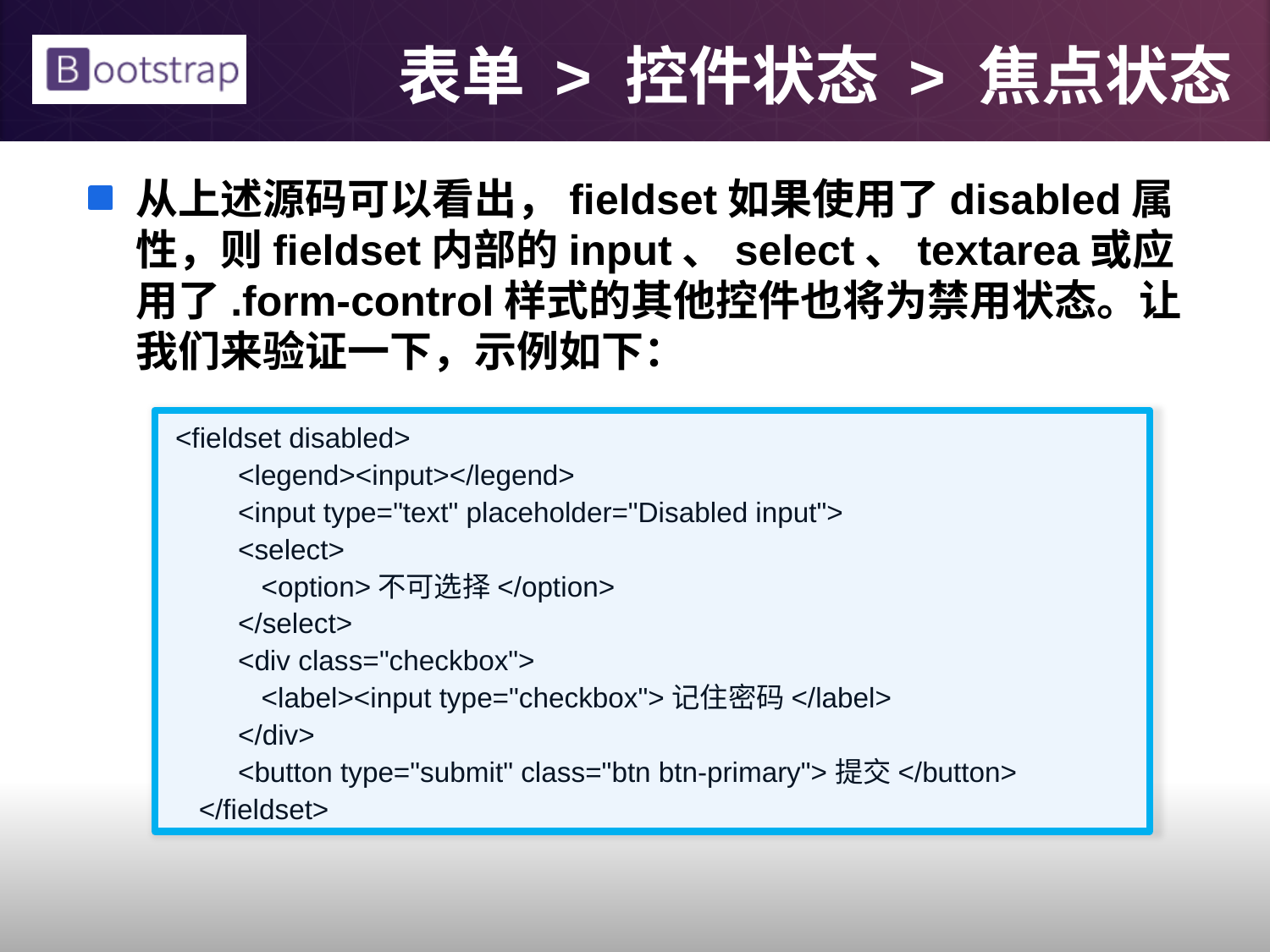

# 表单 > 控件状态 > 焦点状态
从上述源码可以看出，fieldset如果使用了disabled属性，则fieldset内部的input、select、textarea或应用了.form-control样式的其他控件也将为禁用状态。让我们来验证一下，示例如下：
 <fieldset disabled>
         <legend><input></legend>
         <input type="text" placeholder="Disabled input">
         <select>
            <option>不可选择</option>
         </select>
         <div class="checkbox">
            <label><input type="checkbox">记住密码</label>
         </div>
         <button type="submit" class="btn btn-primary">提交</button>
    </fieldset>